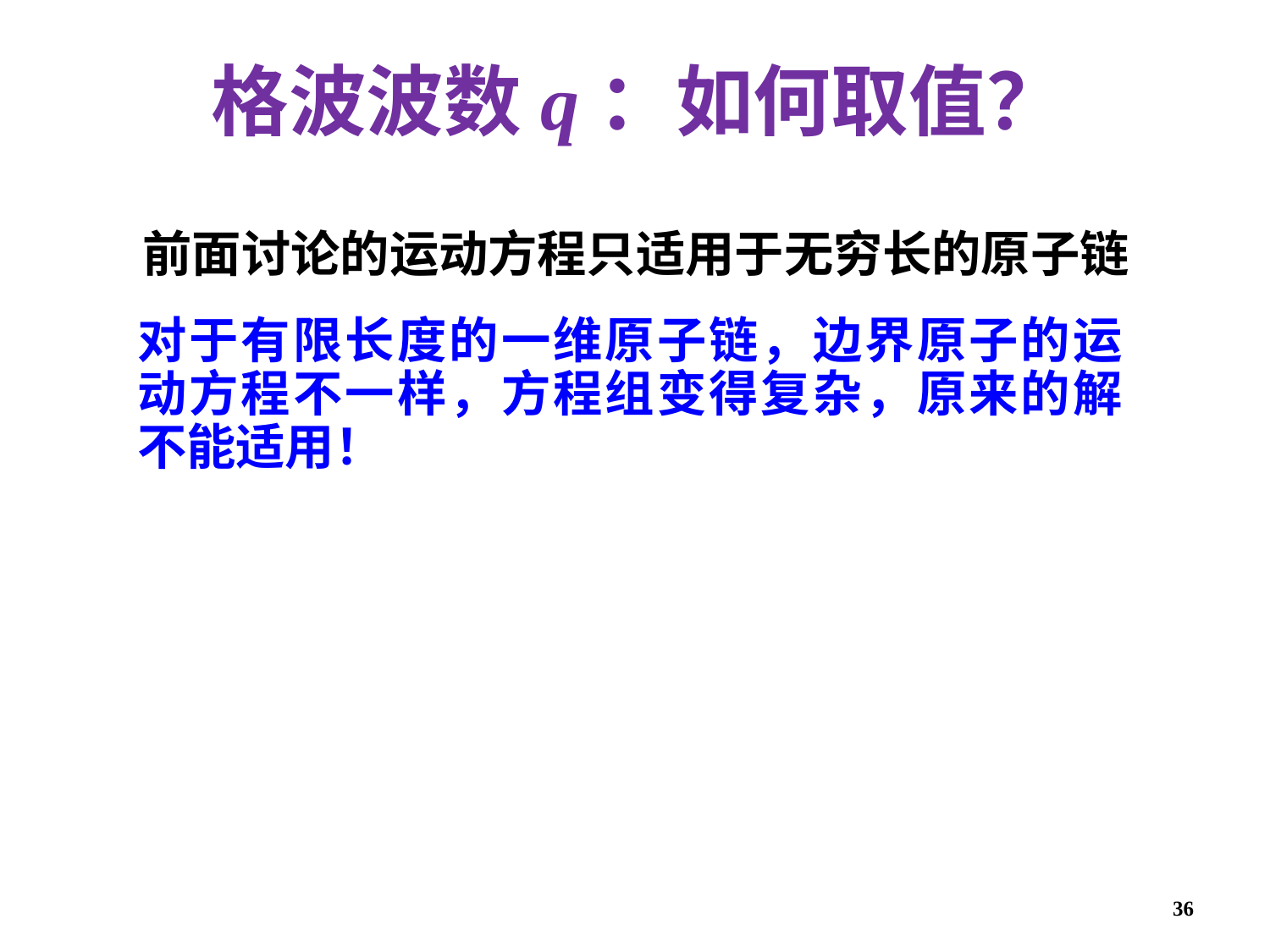

格波波数q：如何取值？
前面讨论的运动方程只适用于无穷长的原子链
对于有限长度的一维原子链，边界原子的运动方程不一样，方程组变得复杂，原来的解不能适用！
36